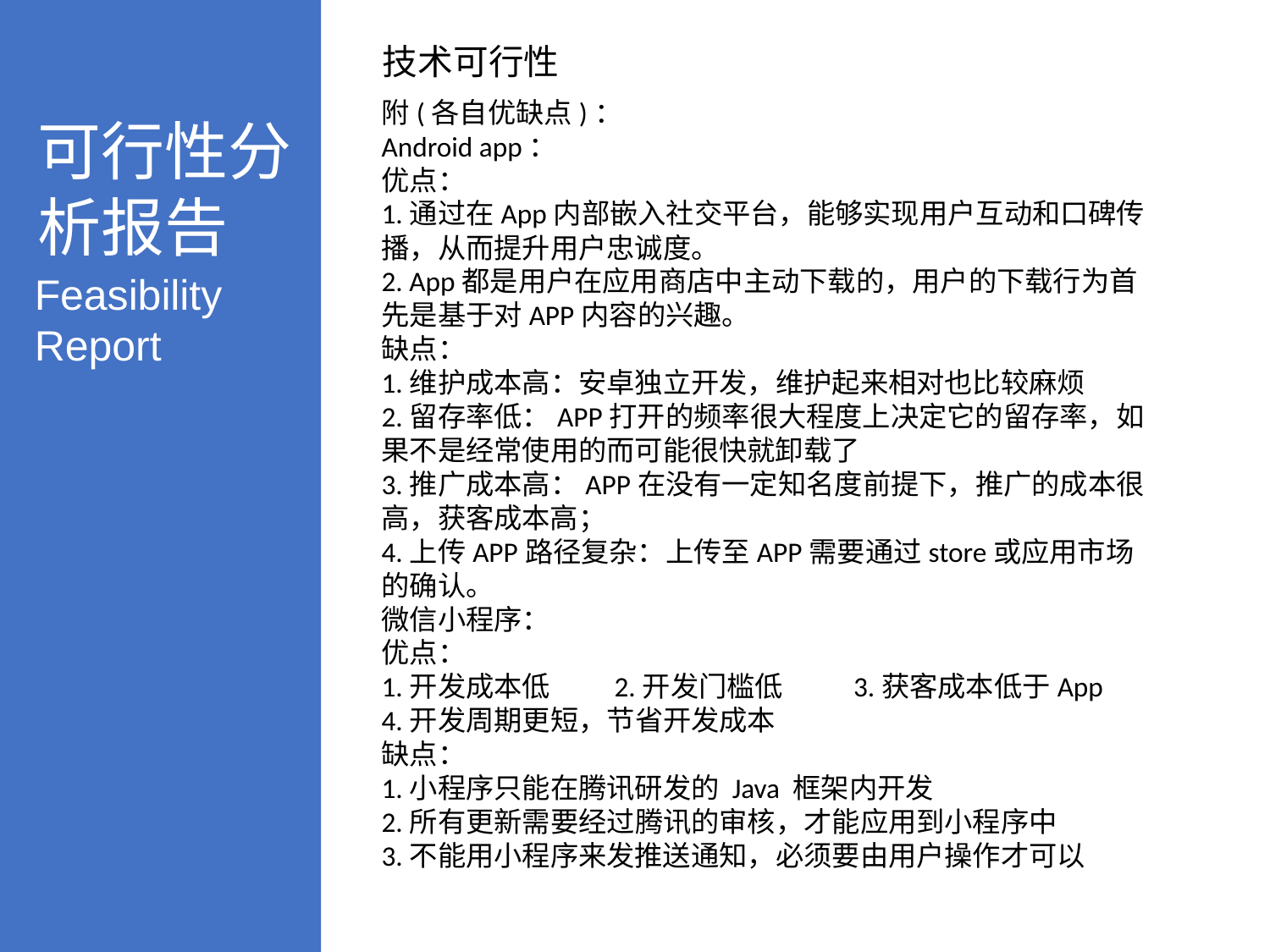

可行性分析报告
Feasibility Report
技术可行性
附(各自优缺点)：
Android app：
优点：
1.通过在App内部嵌入社交平台，能够实现用户互动和口碑传播，从而提升用户忠诚度。
2. App都是用户在应用商店中主动下载的，用户的下载行为首先是基于对APP内容的兴趣。
缺点：
1.维护成本高：安卓独立开发，维护起来相对也比较麻烦
2.留存率低：APP打开的频率很大程度上决定它的留存率，如果不是经常使用的而可能很快就卸载了
3.推广成本高：APP在没有一定知名度前提下，推广的成本很高，获客成本高；
4.上传APP路径复杂：上传至APP需要通过store或应用市场的确认。
微信小程序：
优点：
1.开发成本低         2.开发门槛低          3.获客成本低于App
4.开发周期更短，节省开发成本
缺点：
1.小程序只能在腾讯研发的 Java 框架内开发
2.所有更新需要经过腾讯的审核，才能应用到小程序中
3.不能用小程序来发推送通知，必须要由用户操作才可以